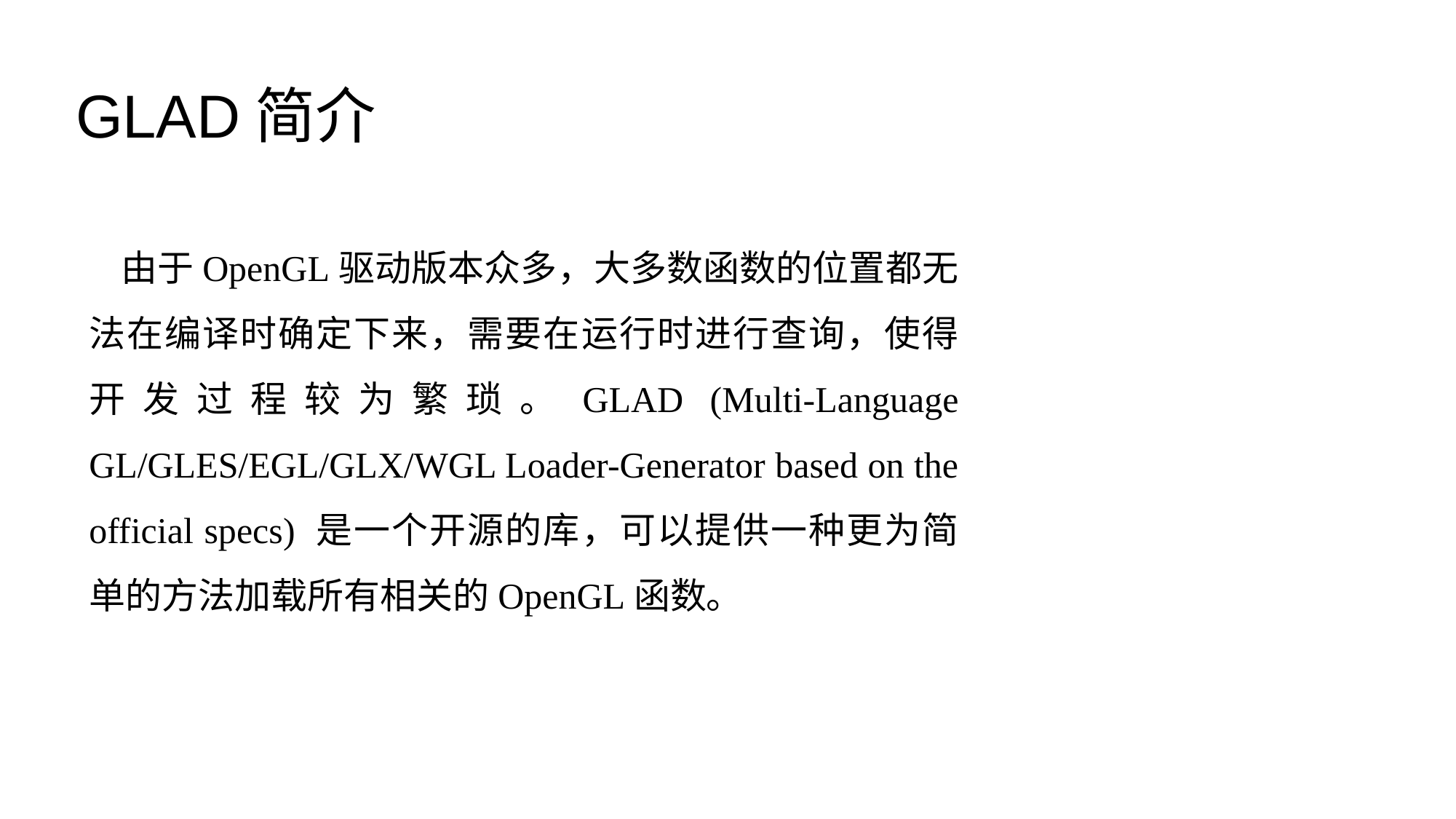

GLAD简介
由于OpenGL驱动版本众多，大多数函数的位置都无法在编译时确定下来，需要在运行时进行查询，使得开发过程较为繁琐。GLAD (Multi-Language GL/GLES/EGL/GLX/WGL Loader-Generator based on the official specs) 是一个开源的库，可以提供一种更为简单的方法加载所有相关的OpenGL函数。